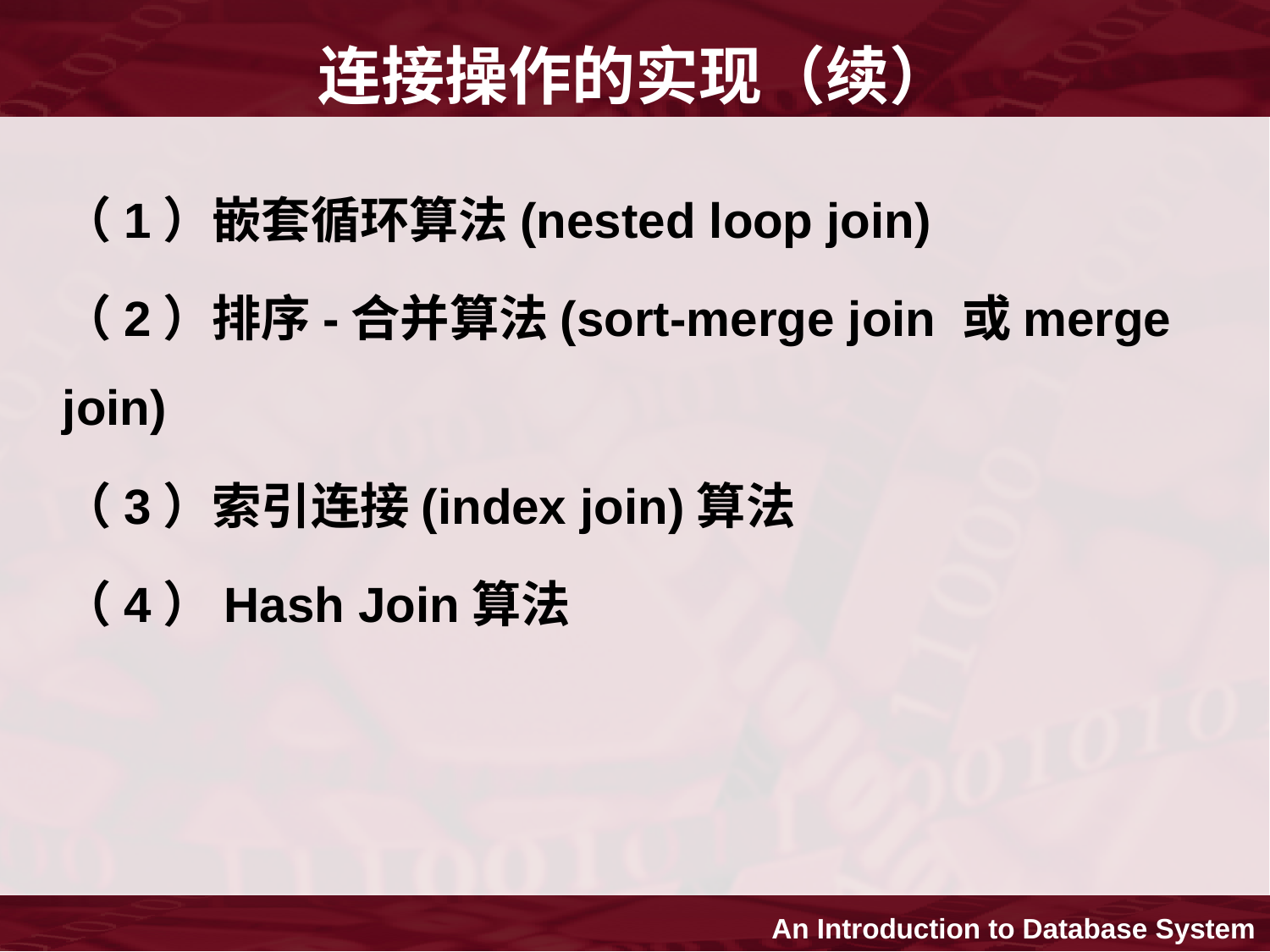

# 连接操作的实现（续）
（1）嵌套循环算法(nested loop join)
（2）排序-合并算法(sort-merge join 或merge join)
（3）索引连接(index join)算法
（4）Hash Join算法